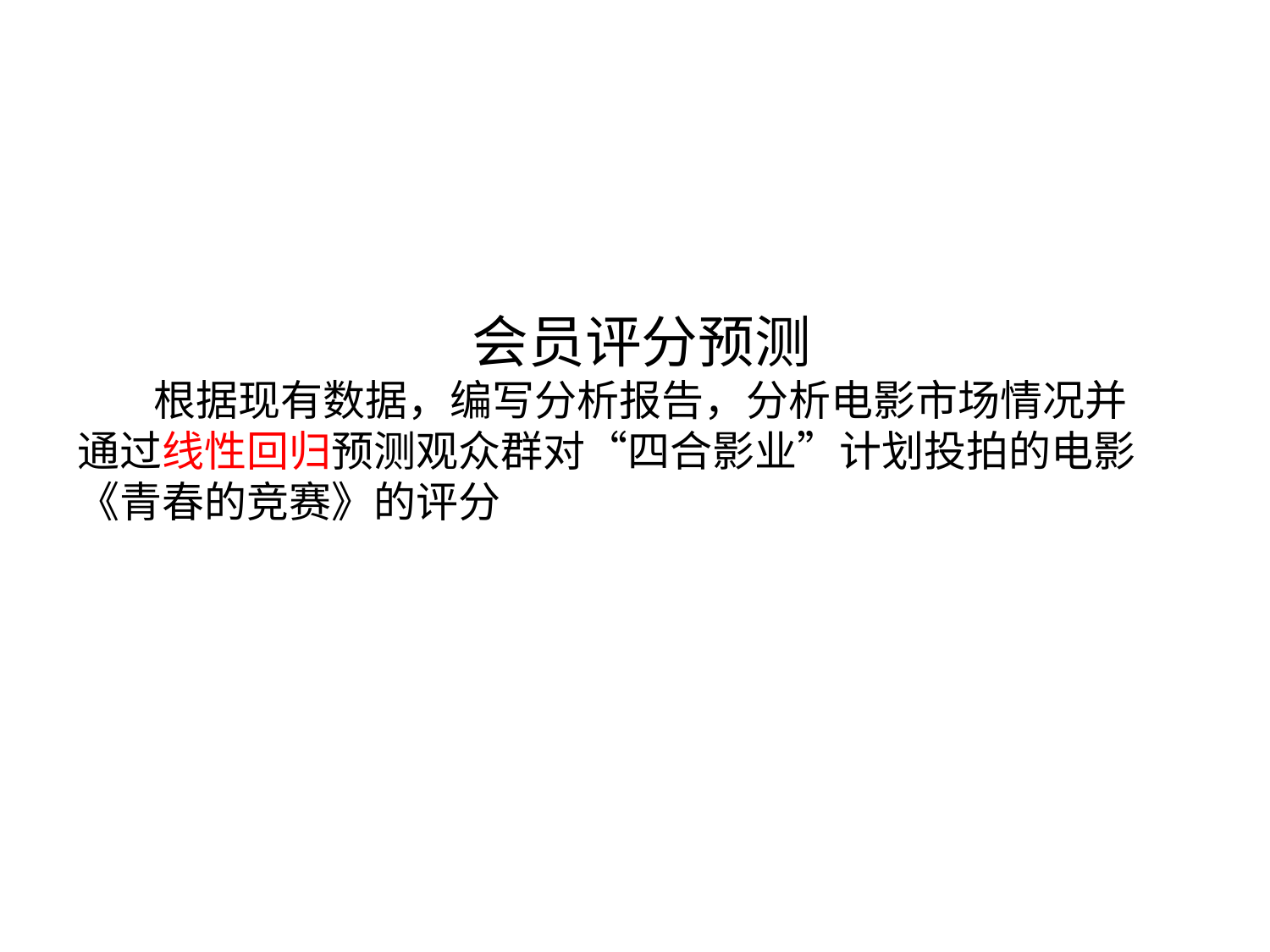

# 会员评分预测 根据现有数据，编写分析报告，分析电影市场情况并通过线性回归预测观众群对“四合影业”计划投拍的电影《青春的竞赛》的评分